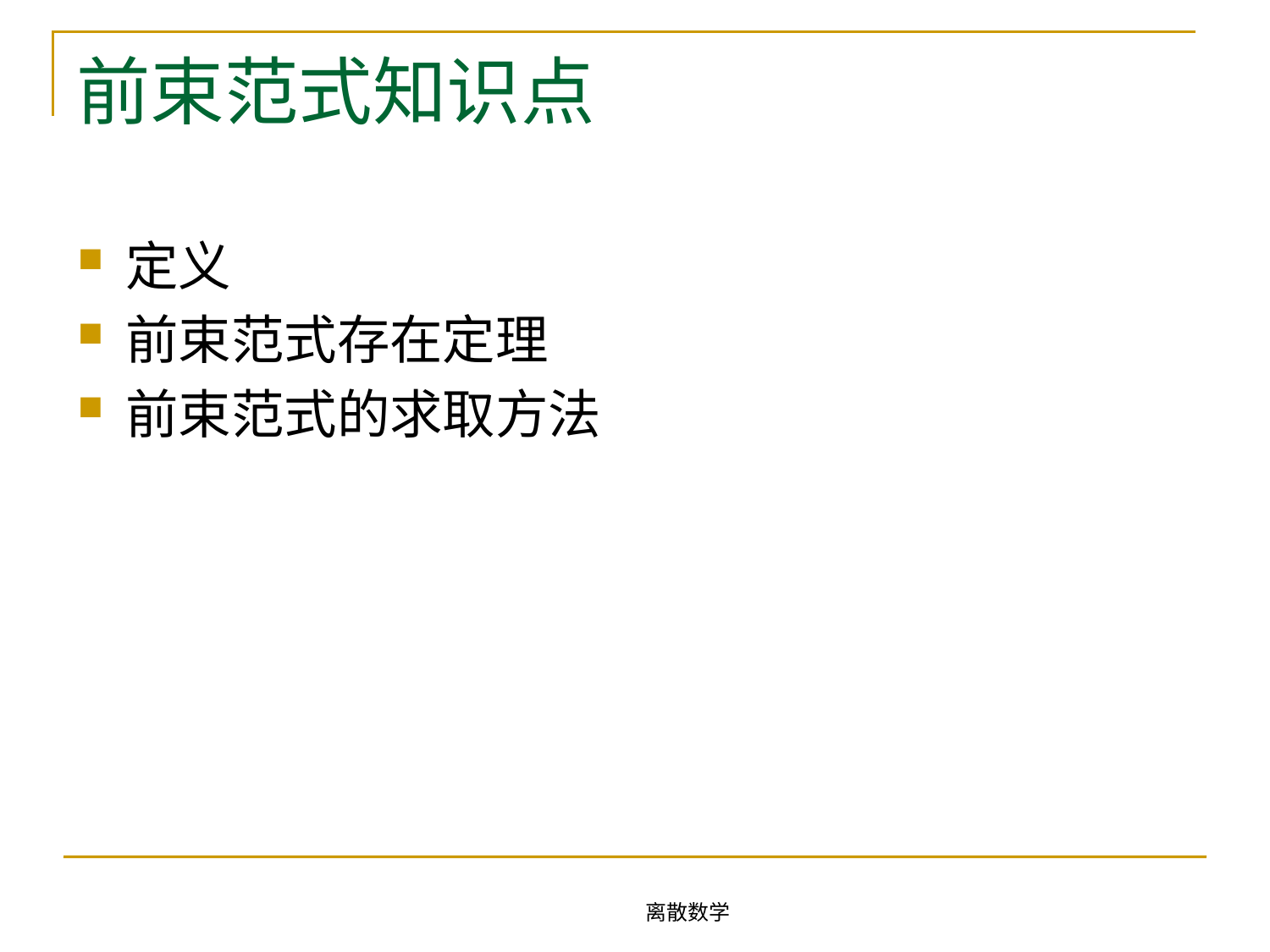

# 前束范式知识点
定义
前束范式存在定理
前束范式的求取方法

离散数学
7